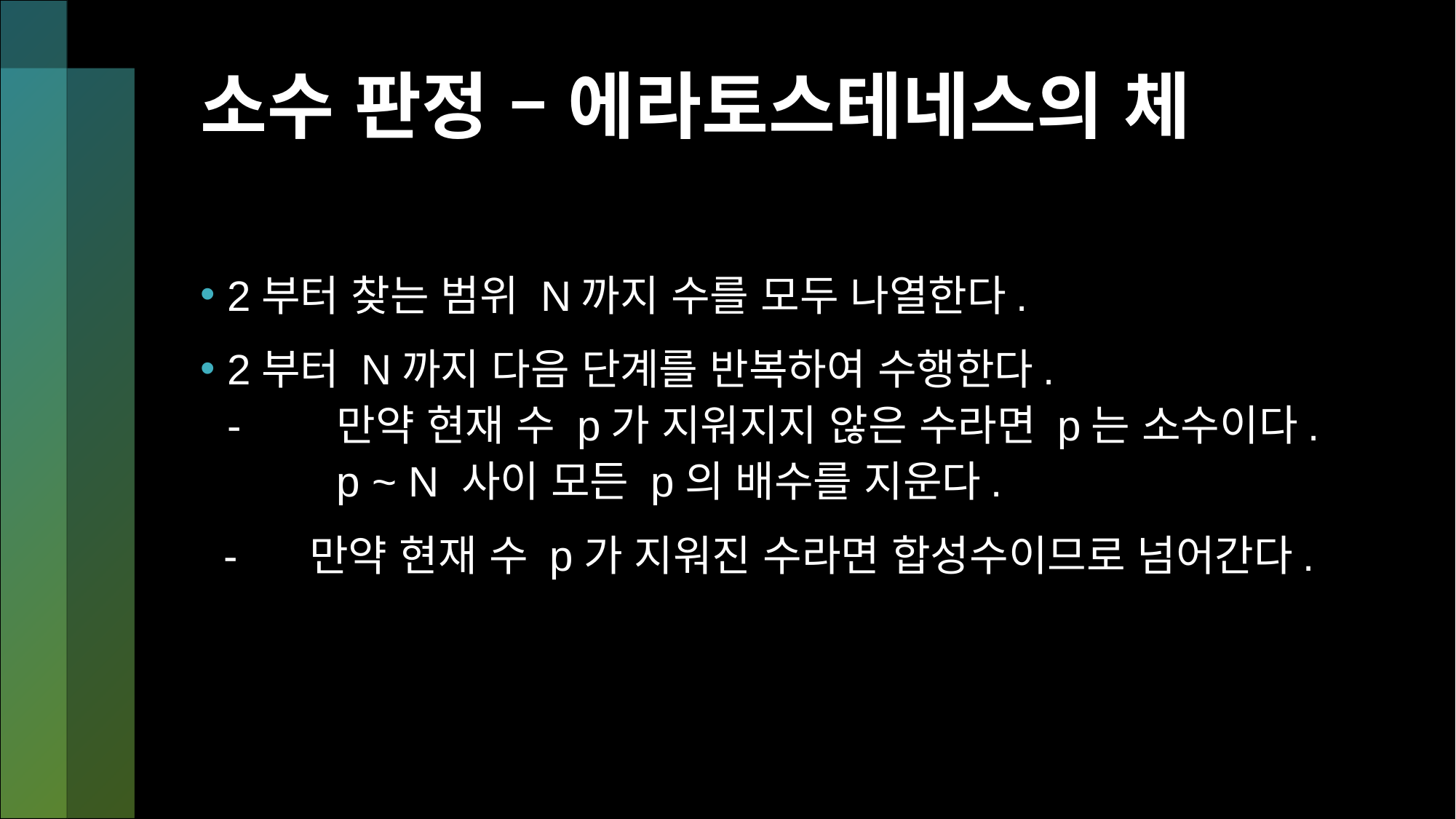

# 소수 판정 – 에라토스테네스의 체
2부터 찾는 범위 N까지 수를 모두 나열한다.
2부터 N까지 다음 단계를 반복하여 수행한다.
- 	만약 현재 수 p가 지워지지 않은 수라면 p는 소수이다.
	p ~ N 사이 모든 p의 배수를 지운다.
  - 	만약 현재 수 p가 지워진 수라면 합성수이므로 넘어간다.